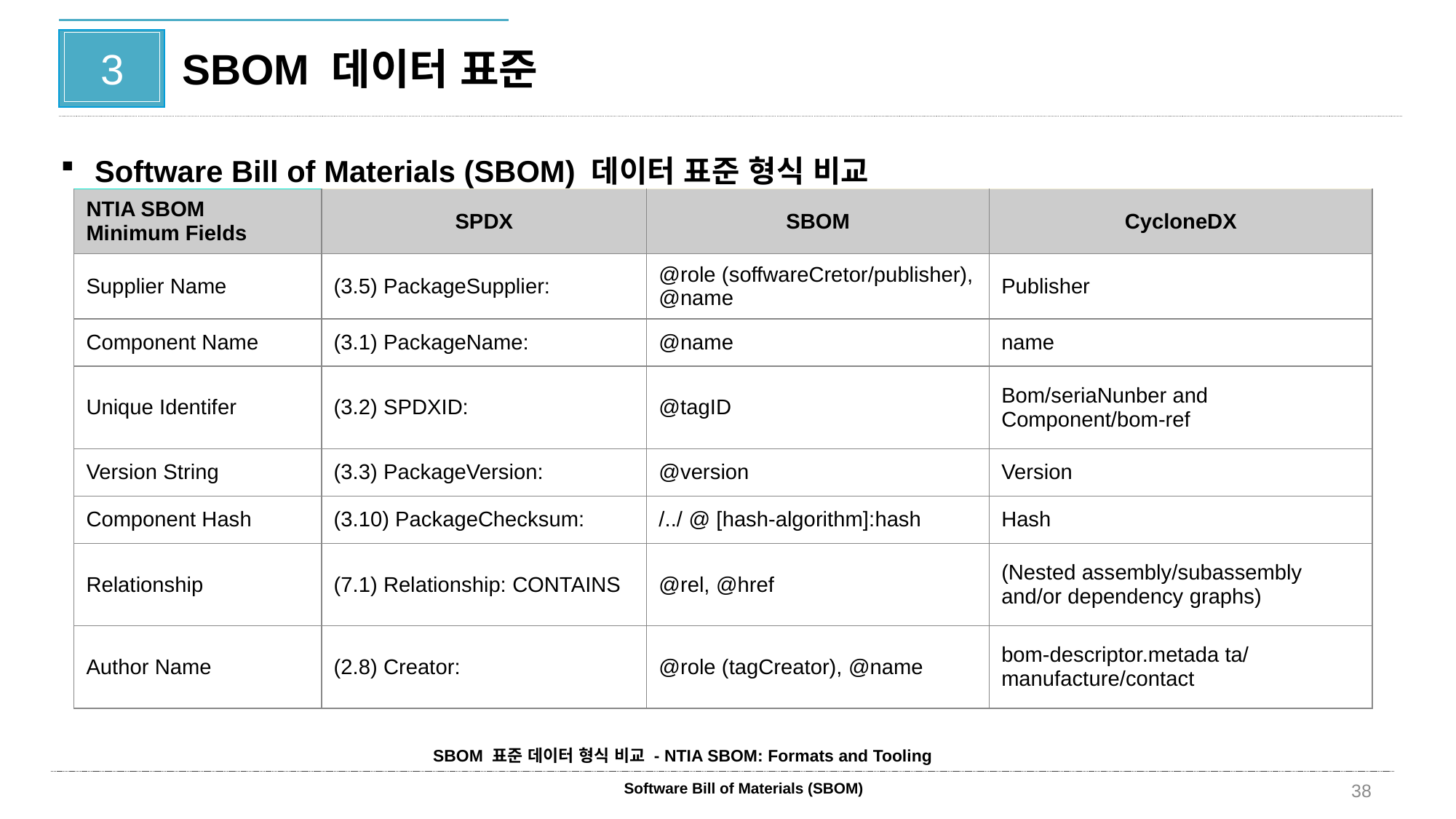

3
SBOM 데이터 표준
Software Bill of Materials (SBOM) 데이터 표준 형식 비교
| NTIA SBOM Minimum Fields | SPDX | SBOM | CycloneDX |
| --- | --- | --- | --- |
| Supplier Name | (3.5) PackageSupplier: | @role (soffwareCretor/publisher), @name | Publisher |
| Component Name | (3.1) PackageName: | @name | name |
| Unique Identifer | (3.2) SPDXID: | @tagID | Bom/seriaNunber and Component/bom-ref |
| Version String | (3.3) PackageVersion: | @version | Version |
| Component Hash | (3.10) PackageChecksum: | /../ @ [hash-algorithm]:hash | Hash |
| Relationship | (7.1) Relationship: CONTAINS | @rel, @href | (Nested assembly/subassembly and/or dependency graphs) |
| Author Name | (2.8) Creator: | @role (tagCreator), @name | bom-descriptor.metada ta/ manufacture/contact |
SBOM 표준 데이터 형식 비교 - NTIA SBOM: Formats and Tooling